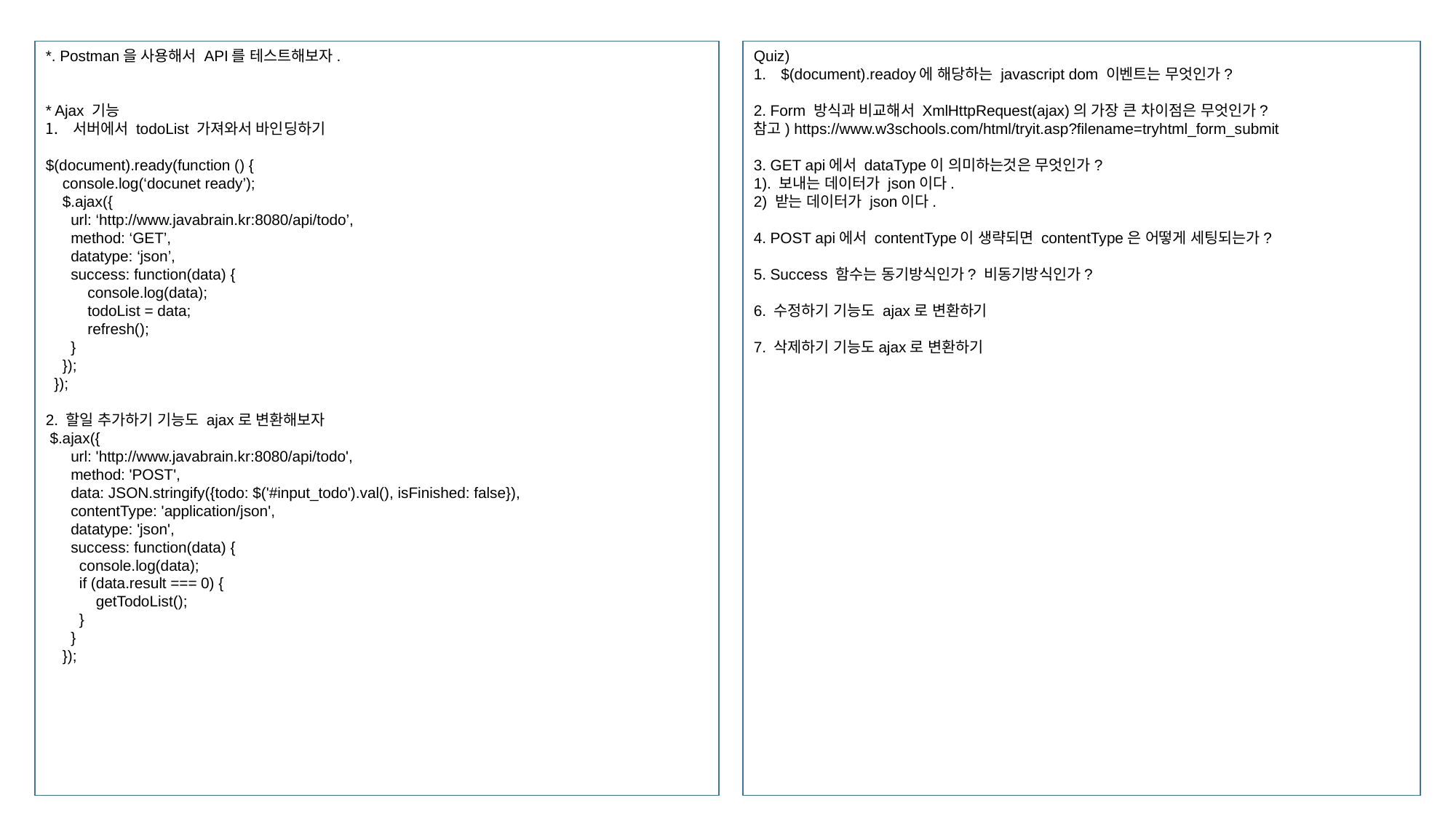

*. Postman을 사용해서 API를 테스트해보자.

* Ajax 기능
서버에서 todoList 가져와서 바인딩하기

$(document).ready(function () {
    console.log(‘docunet ready’);
    $.ajax({
      url: ‘http://www.javabrain.kr:8080/api/todo’,
      method: ‘GET’,
      datatype: ‘json’,
      success: function(data) {
          console.log(data);
          todoList = data;
          refresh();
      }
    });
  });

2. 할일 추가하기 기능도 ajax로 변환해보자
 $.ajax({
      url: 'http://www.javabrain.kr:8080/api/todo',
      method: 'POST',
      data: JSON.stringify({todo: $('#input_todo').val(), isFinished: false}),
      contentType: 'application/json',
      datatype: 'json',
      success: function(data) {
        console.log(data);
        if (data.result === 0) {
            getTodoList();
        }
      }
    });

Quiz)
$(document).readoy에 해당하는 javascript dom 이벤트는 무엇인가?

2. Form 방식과 비교해서 XmlHttpRequest(ajax)의 가장 큰 차이점은 무엇인가?
참고) https://www.w3schools.com/html/tryit.asp?filename=tryhtml_form_submit

3. GET api에서 dataType이 의미하는것은 무엇인가?
1). 보내는 데이터가 json이다.
2) 받는 데이터가 json이다.

4. POST api에서 contentType이 생략되면 contentType은 어떻게 세팅되는가?

5. Success 함수는 동기방식인가? 비동기방식인가?

6. 수정하기 기능도 ajax로 변환하기

7. 삭제하기 기능도ajax로 변환하기